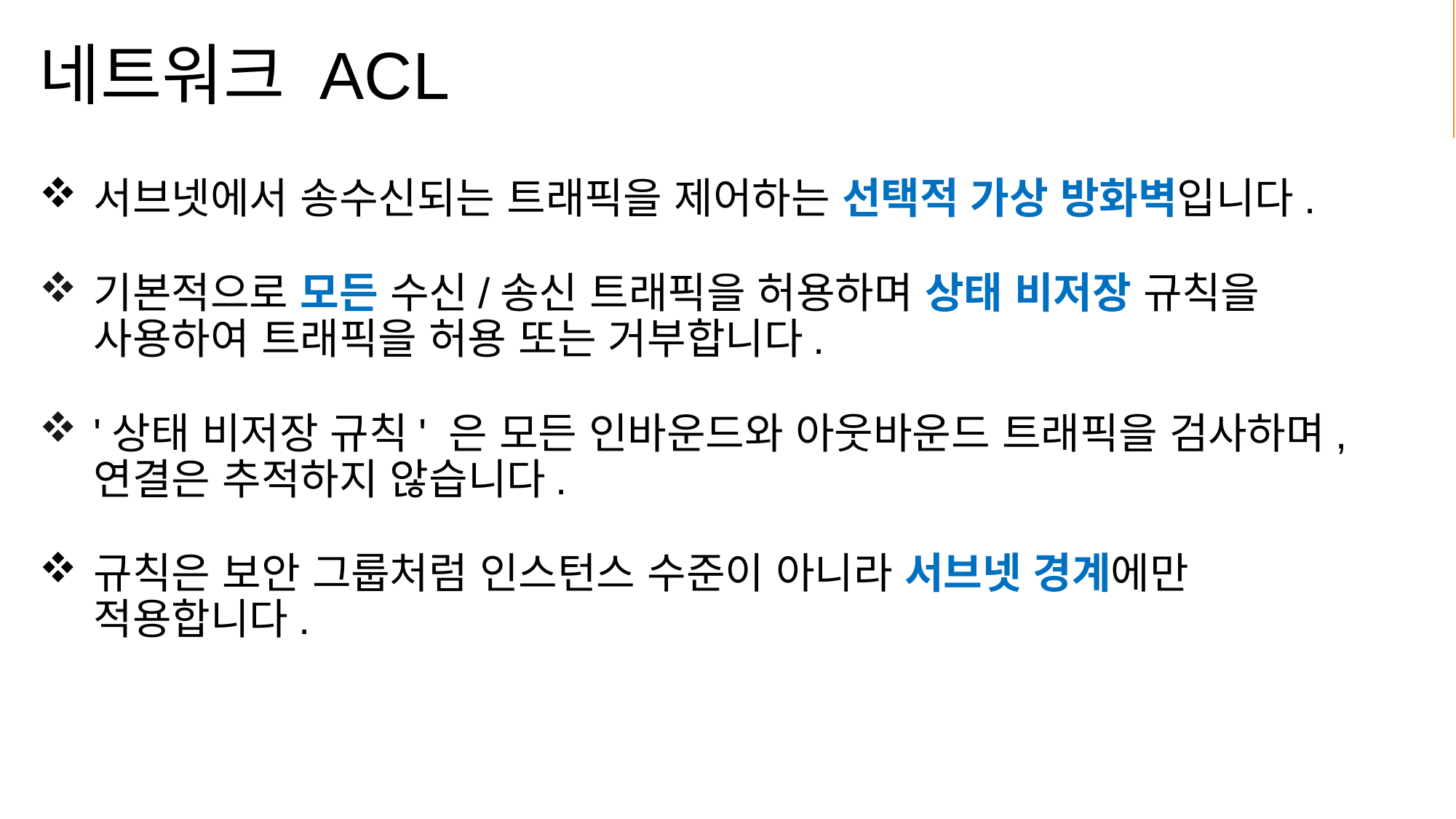

# 네트워크 ACL
서브넷에서 송수신되는 트래픽을 제어하는 선택적 가상 방화벽입니다.
기본적으로 모든 수신/송신 트래픽을 허용하며 상태 비저장 규칙을 사용하여 트래픽을 허용 또는 거부합니다.
'상태 비저장 규칙' 은 모든 인바운드와 아웃바운드 트래픽을 검사하며, 연결은 추적하지 않습니다.
규칙은 보안 그룹처럼 인스턴스 수준이 아니라 서브넷 경계에만 적용합니다.